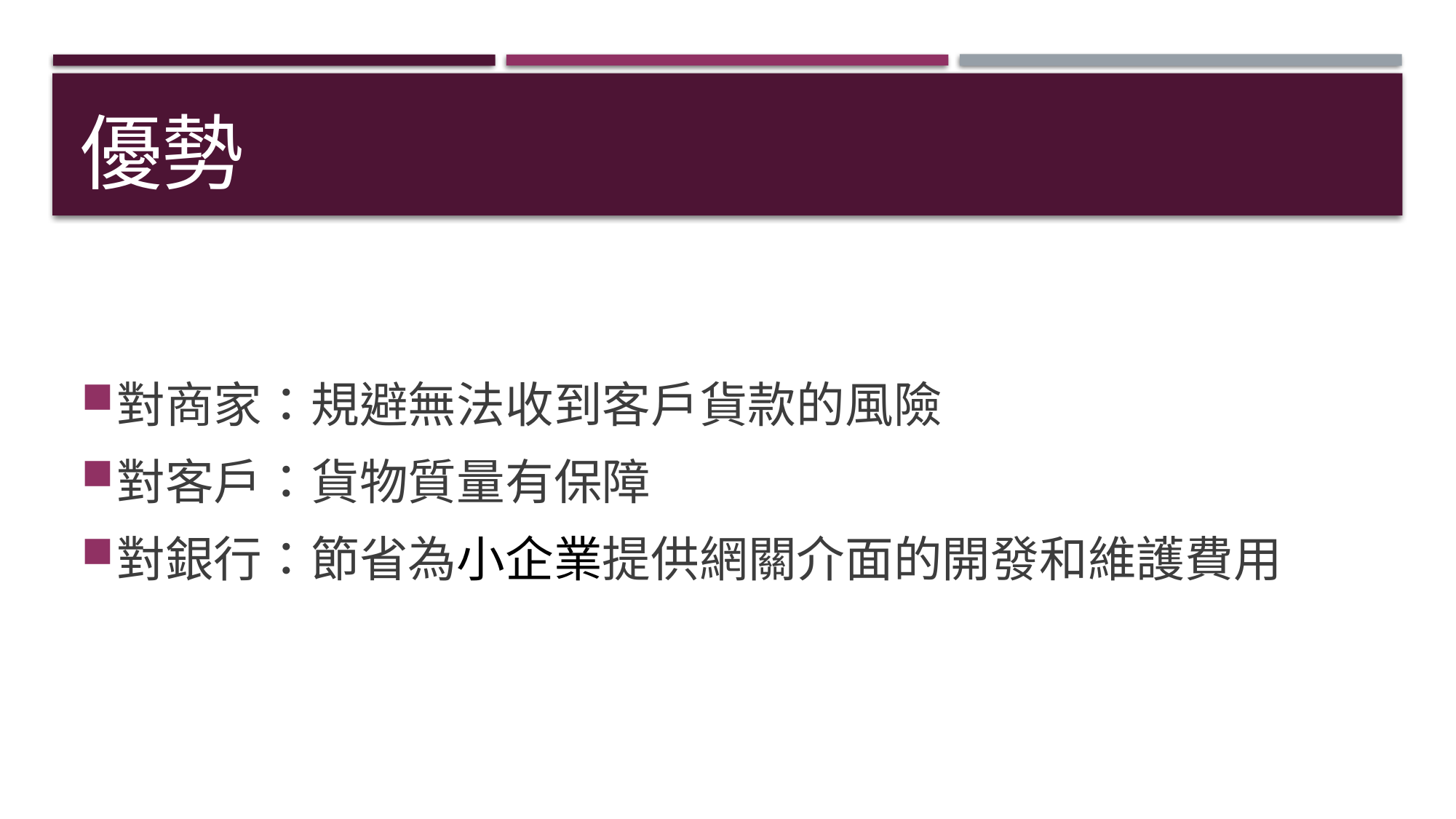

# 優勢
對商家：規避無法收到客戶貨款的風險
對客戶：貨物質量有保障
對銀行：節省為小企業提供網關介面的開發和維護費用